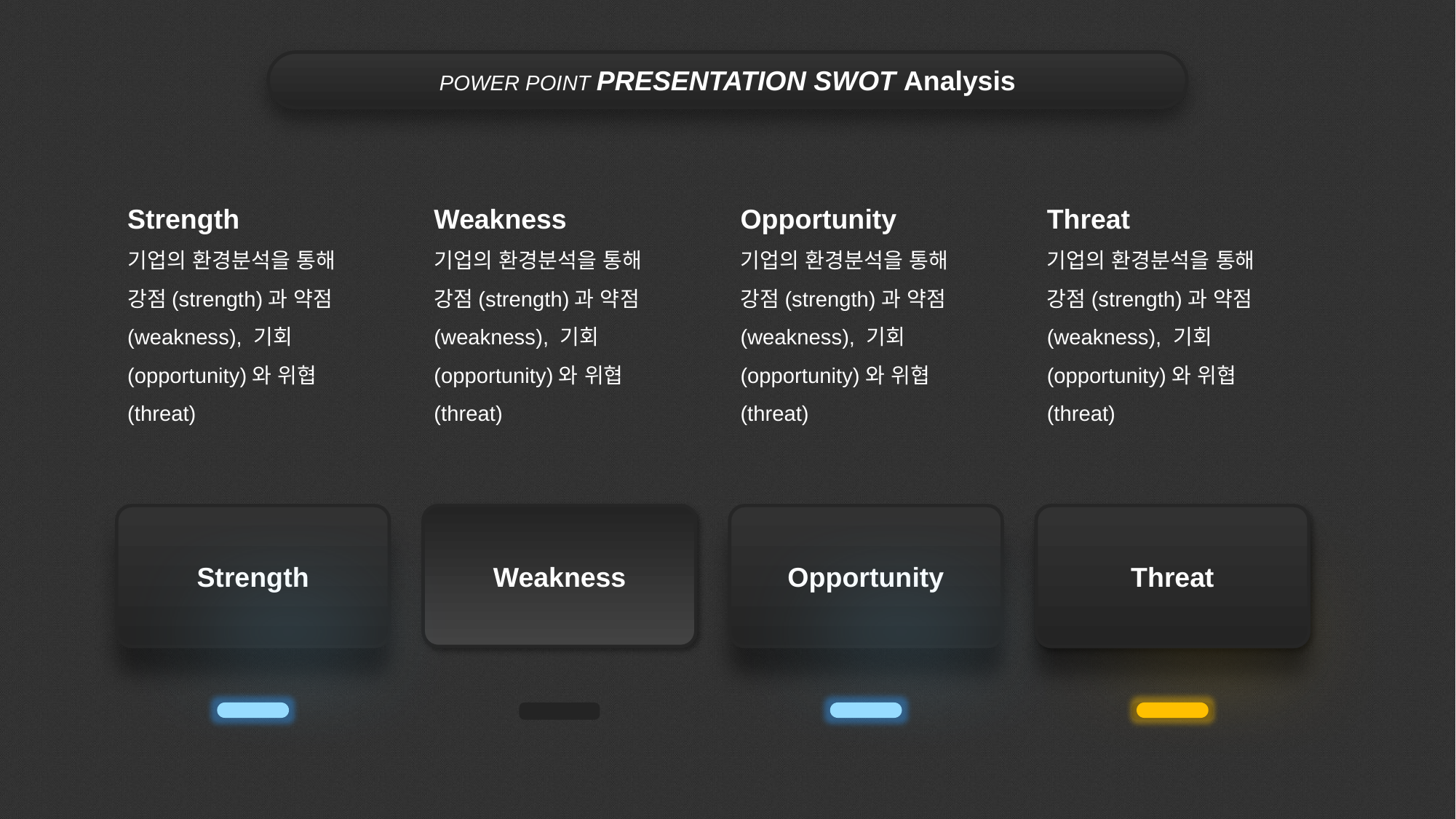

POWER POINT PRESENTATION SWOT Analysis
Strength
기업의 환경분석을 통해 강점(strength)과 약점(weakness), 기회(opportunity)와 위협(threat)
Weakness
기업의 환경분석을 통해 강점(strength)과 약점(weakness), 기회(opportunity)와 위협(threat)
Opportunity
기업의 환경분석을 통해 강점(strength)과 약점(weakness), 기회(opportunity)와 위협(threat)
Threat
기업의 환경분석을 통해 강점(strength)과 약점(weakness), 기회(opportunity)와 위협(threat)
Strength
Weakness
Opportunity
Threat
Threat